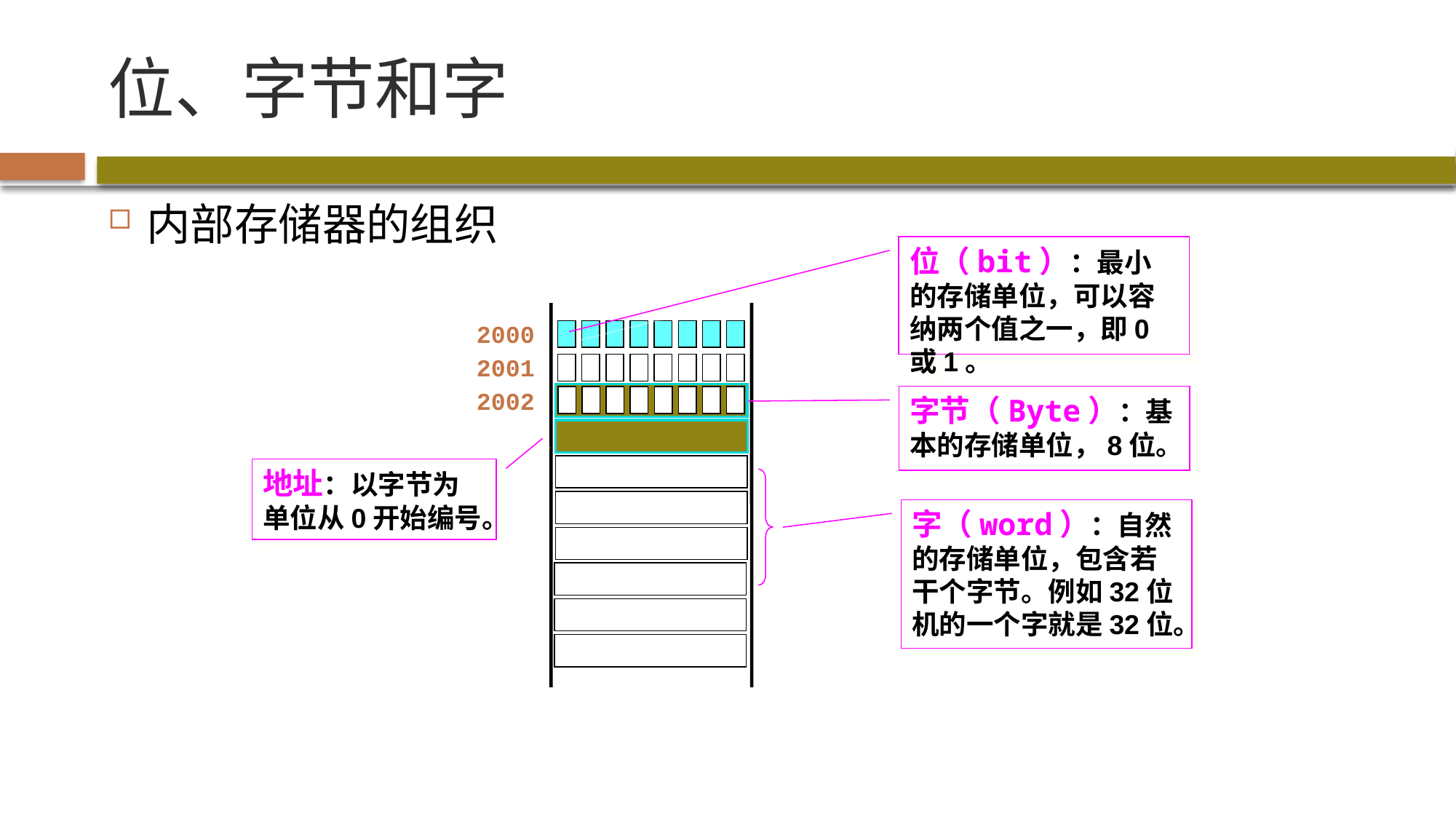

# 位、字节和字
内部存储器的组织

位（bit）：最小的存储单位，可以容纳两个值之一，即0或1。

2000

2001

字节（Byte）：基本的存储单位，8位。

2002

地址：以字节为单位从0开始编号。

字（word）：自然的存储单位，包含若干个字节。例如32位机的一个字就是32位。